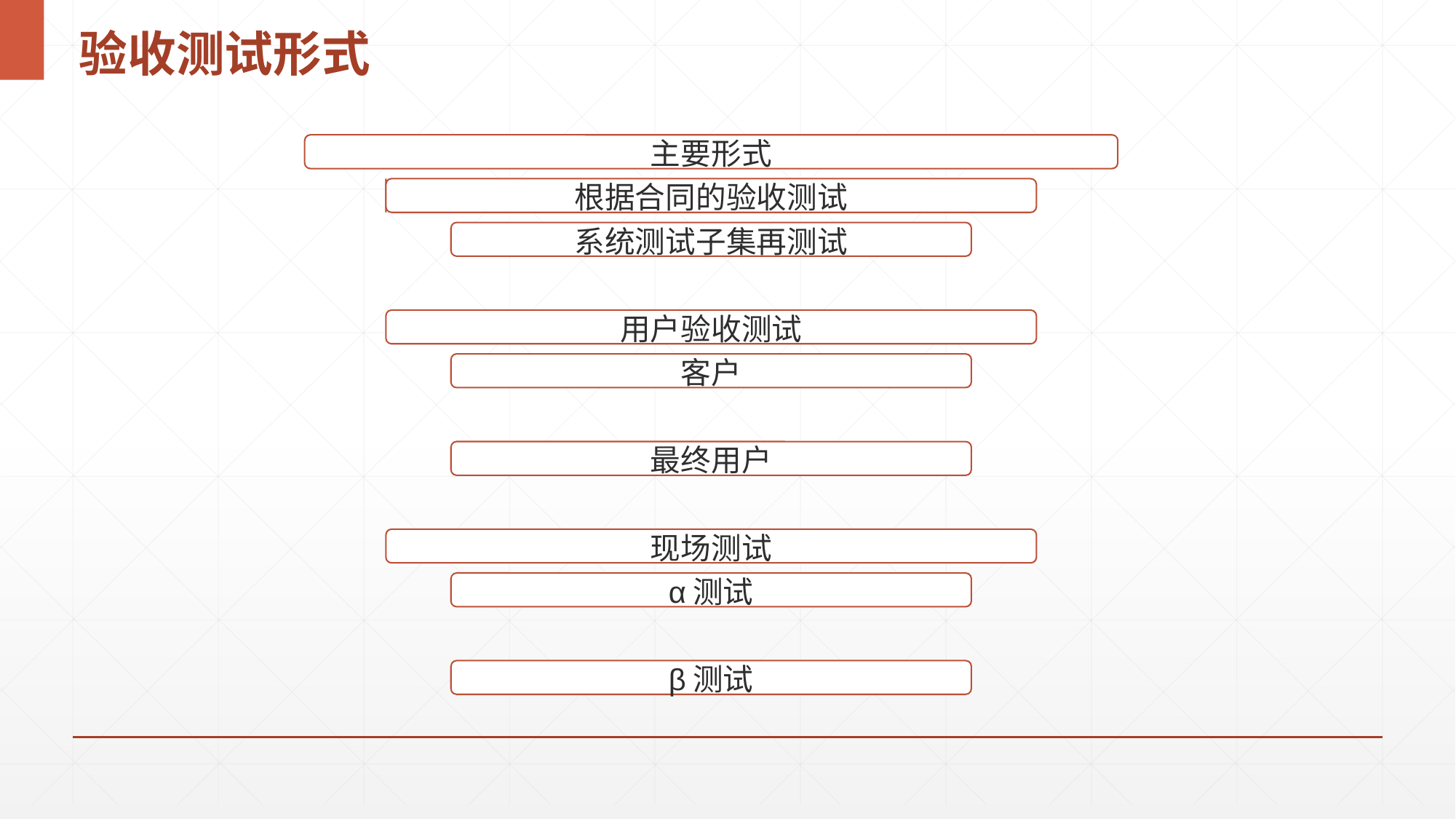

# 验收测试形式
主要形式
根据合同的验收测试
系统测试子集再测试
用户验收测试
客户
现场测试
α测试
β测试
最终用户